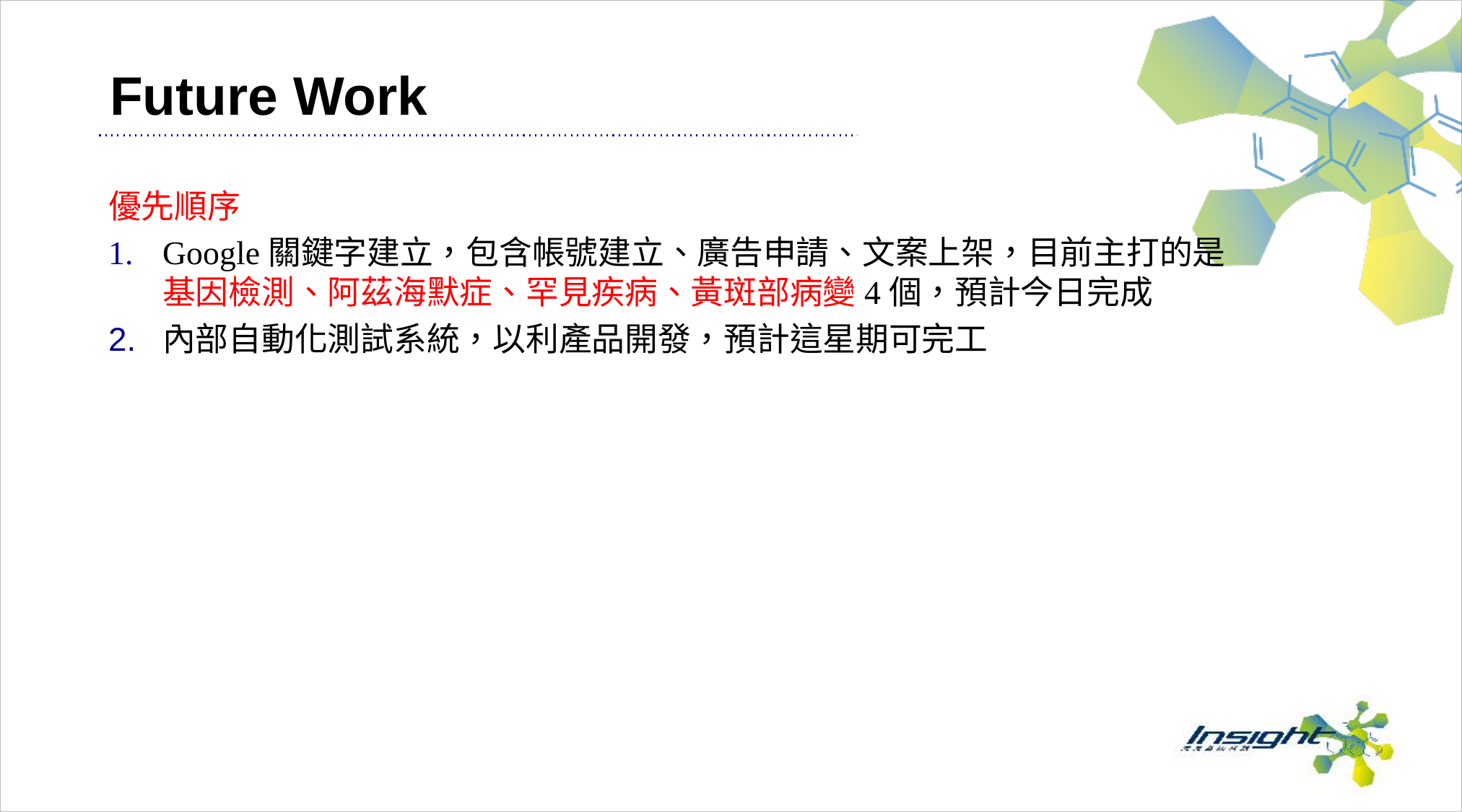

# Future Work

優先順序
Google關鍵字建立，包含帳號建立、廣告申請、文案上架，目前主打的是
基因檢測、阿茲海默症、罕見疾病、黃斑部病變4個，預計今日完成
內部自動化測試系統，以利產品開發，預計這星期可完工